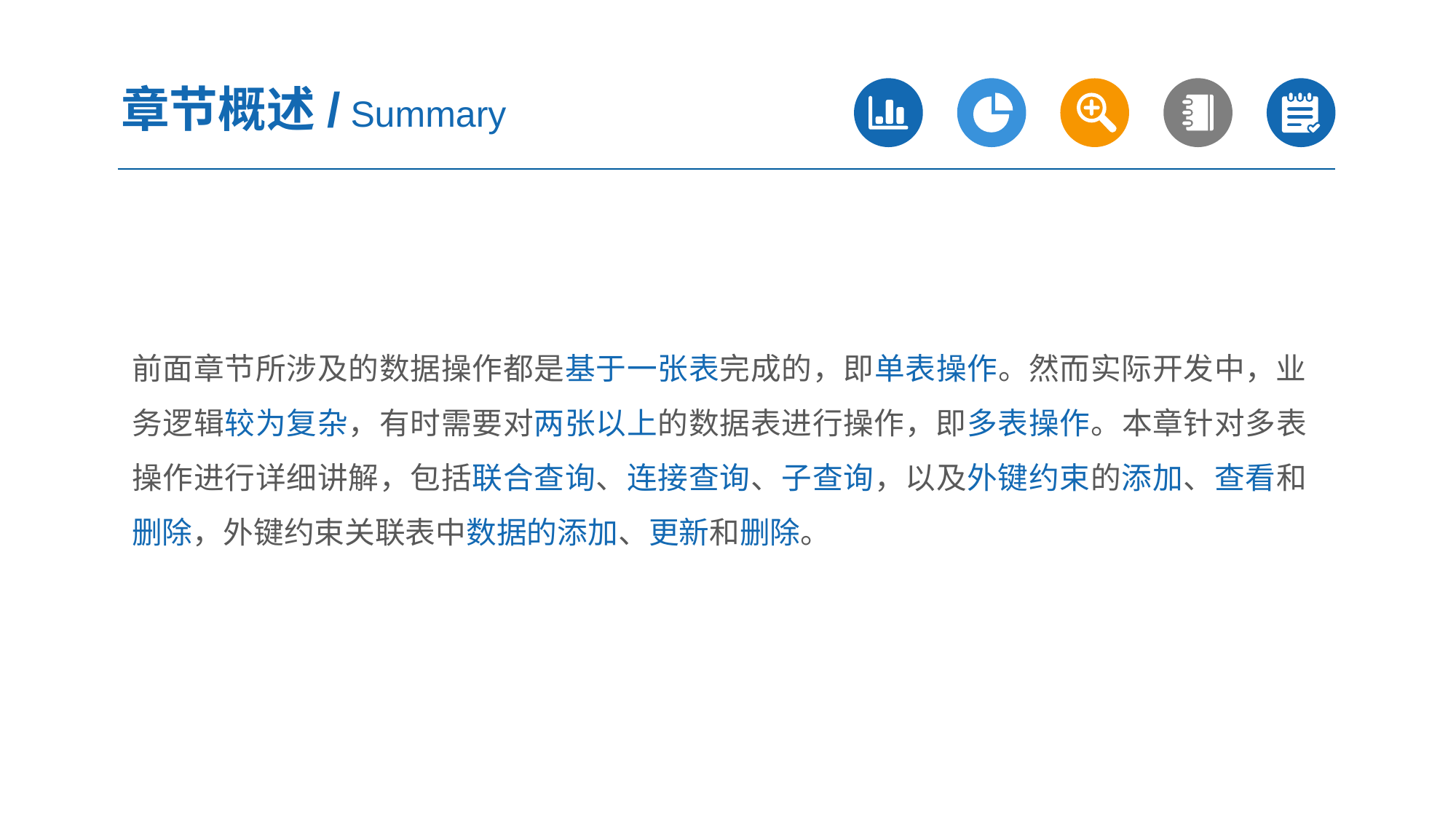

章节概述/ Summary
前面章节所涉及的数据操作都是基于一张表完成的，即单表操作。然而实际开发中，业务逻辑较为复杂，有时需要对两张以上的数据表进行操作，即多表操作。本章针对多表操作进行详细讲解，包括联合查询、连接查询、子查询，以及外键约束的添加、查看和删除，外键约束关联表中数据的添加、更新和删除。